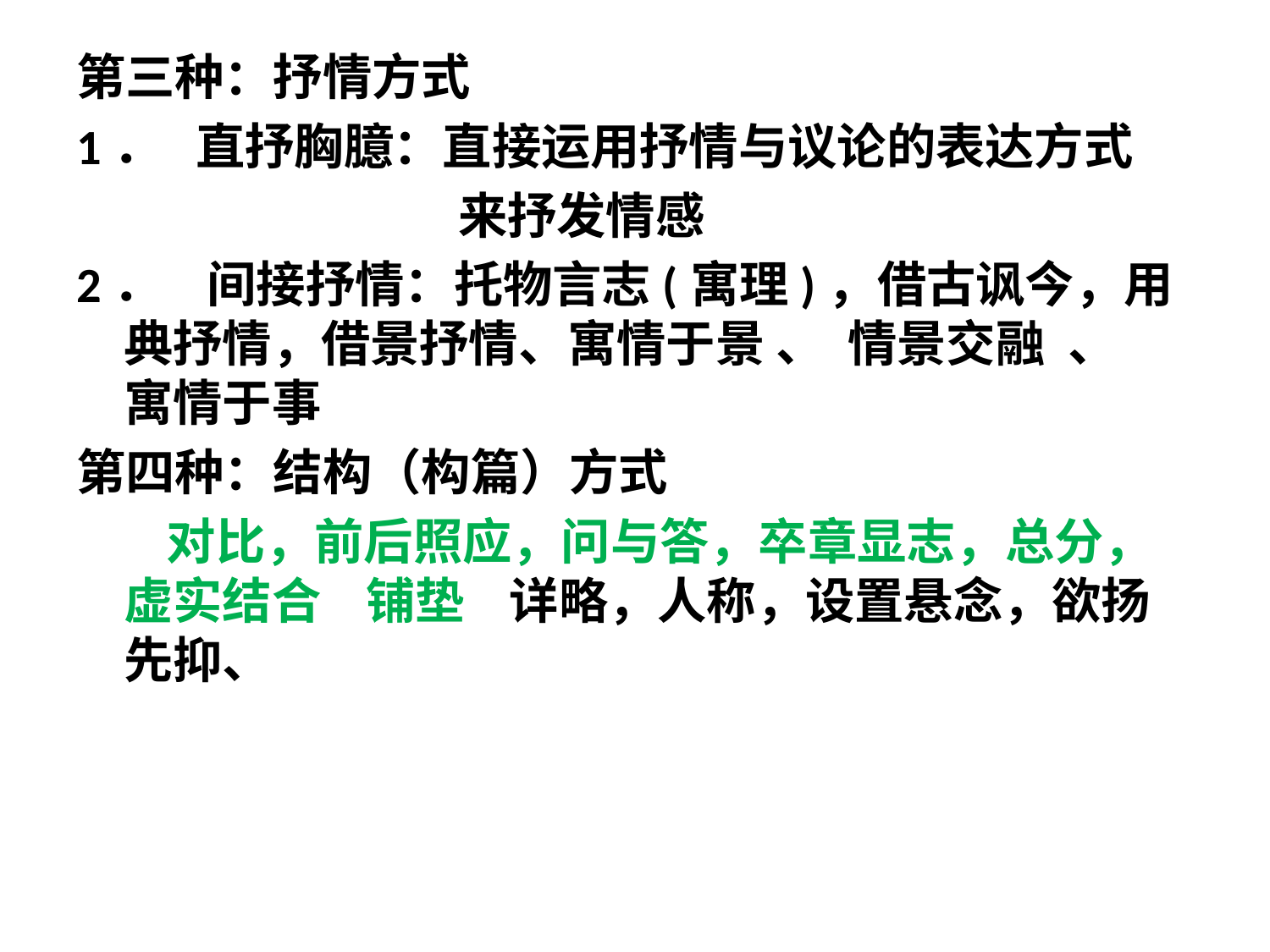

#
第三种：抒情方式
1．   直抒胸臆：直接运用抒情与议论的表达方式
                                 来抒发情感
2．    间接抒情：托物言志(寓理)，借古讽今，用典抒情，借景抒情、寓情于景 、  情景交融  、   寓情于事
第四种：结构（构篇）方式
       对比，前后照应，问与答，卒章显志，总分，虚实结合    铺垫    详略，人称，设置悬念，欲扬先抑、